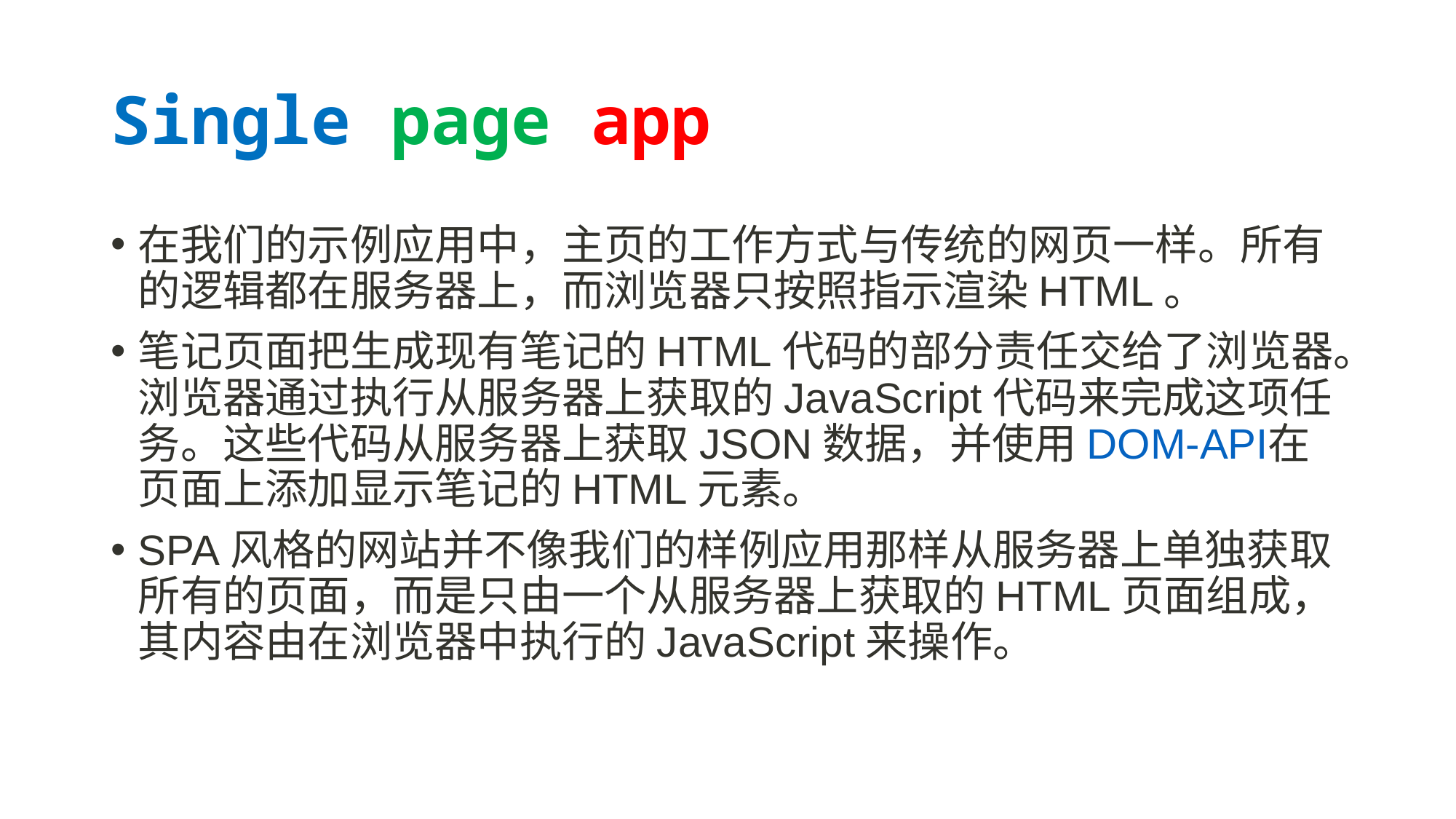

# Single page app
在我们的示例应用中，主页的工作方式与传统的网页一样。所有的逻辑都在服务器上，而浏览器只按照指示渲染HTML。
笔记页面把生成现有笔记的HTML代码的部分责任交给了浏览器。浏览器通过执行从服务器上获取的JavaScript代码来完成这项任务。这些代码从服务器上获取JSON数据，并使用DOM-API在页面上添加显示笔记的HTML元素。
SPA风格的网站并不像我们的样例应用那样从服务器上单独获取所有的页面，而是只由一个从服务器上获取的HTML页面组成，其内容由在浏览器中执行的JavaScript来操作。